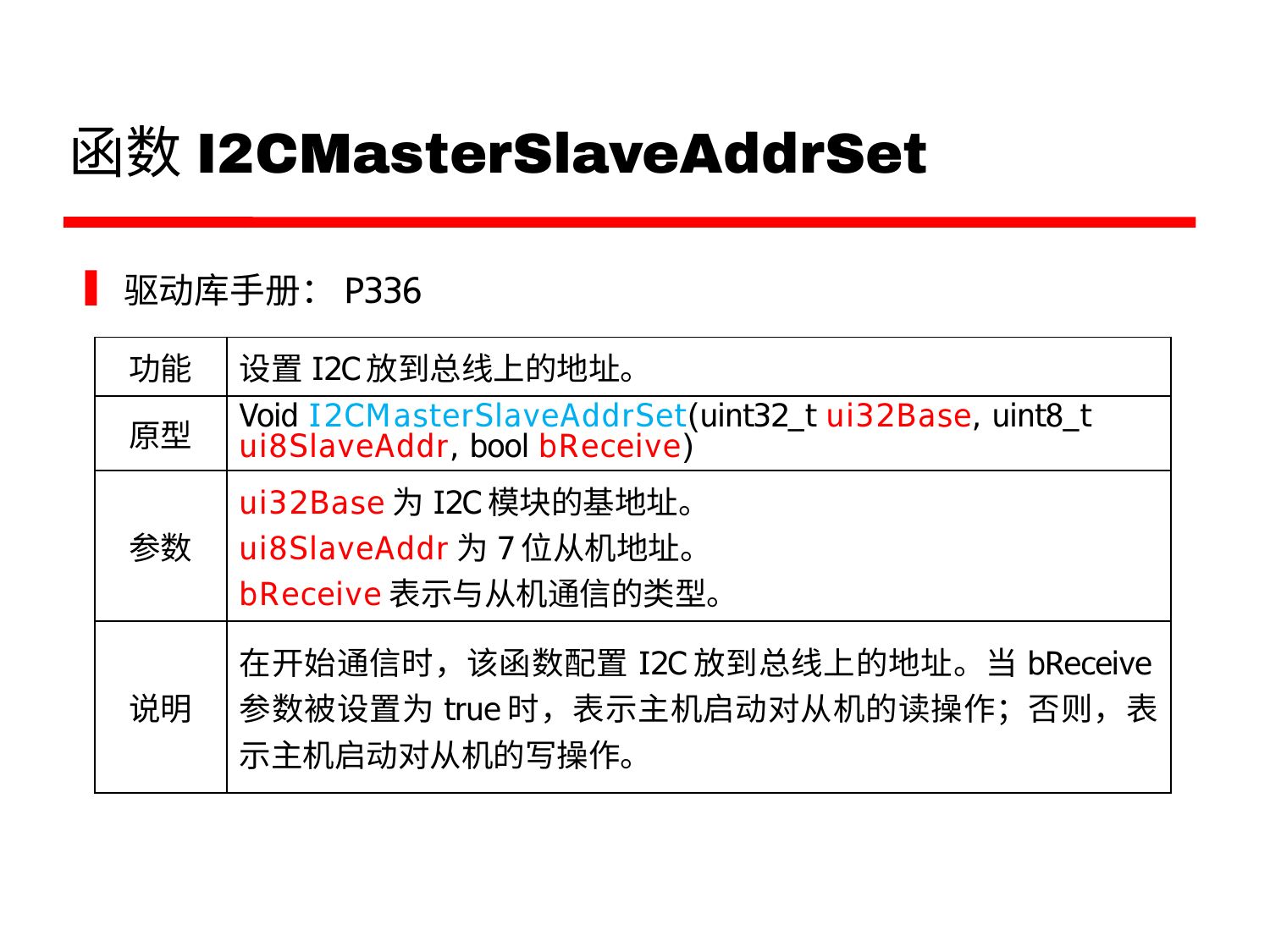

# 函数I2CMasterSlaveAddrSet
驱动库手册：P336
| 功能 | 设置I2C放到总线上的地址。 |
| --- | --- |
| 原型 | Void I2CMasterSlaveAddrSet(uint32\_t ui32Base, uint8\_t ui8SlaveAddr, bool bReceive) |
| 参数 | ui32Base为I2C模块的基地址。 ui8SlaveAddr为7位从机地址。 bReceive表示与从机通信的类型。 |
| 说明 | 在开始通信时，该函数配置I2C放到总线上的地址。当bReceive参数被设置为true时，表示主机启动对从机的读操作；否则，表示主机启动对从机的写操作。 |